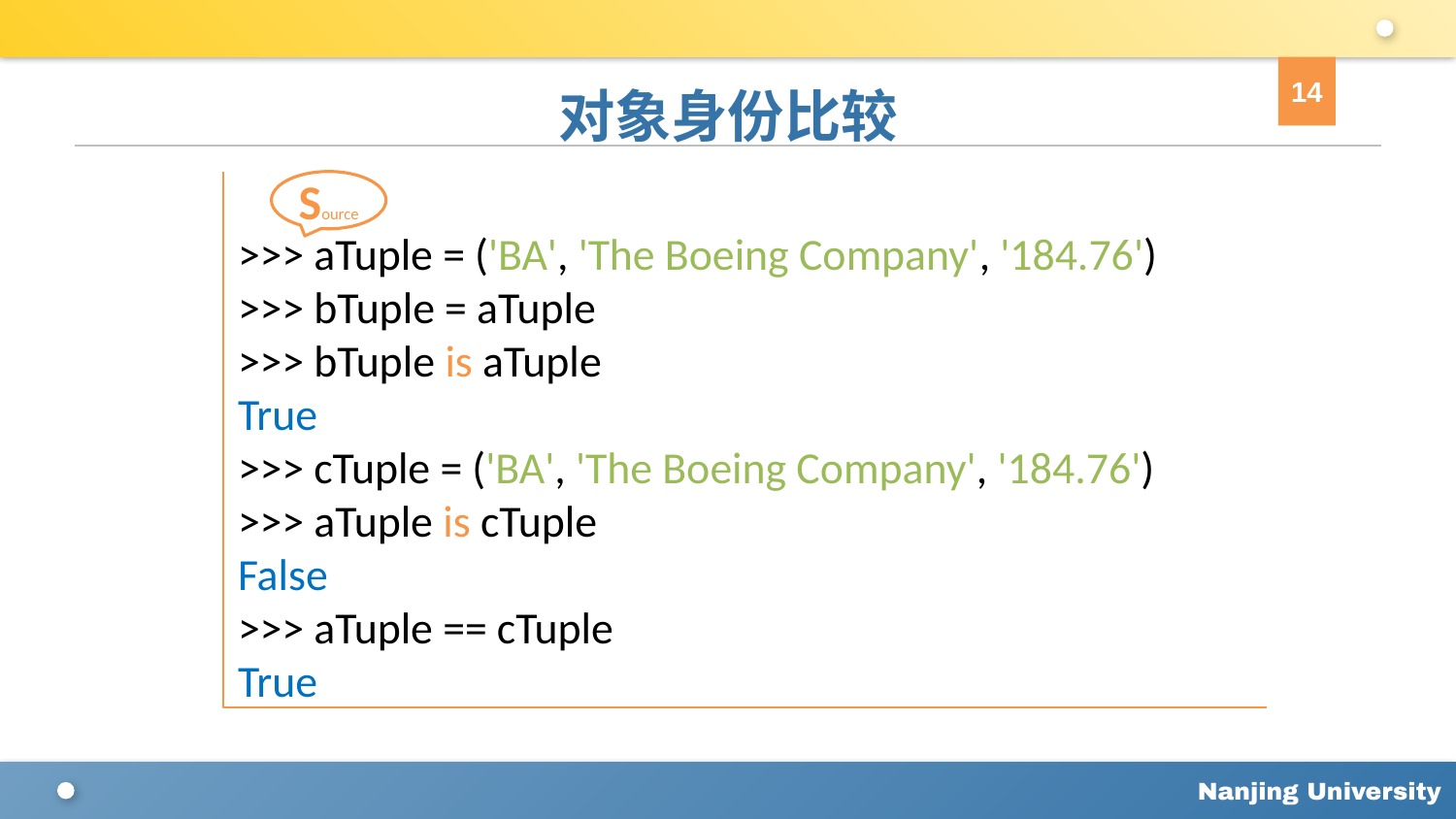

14
# 对象身份比较

>>> aTuple = ('BA', 'The Boeing Company', '184.76')
>>> bTuple = aTuple
>>> bTuple is aTuple
True
>>> cTuple = ('BA', 'The Boeing Company', '184.76')
>>> aTuple is cTuple
False
>>> aTuple == cTuple
True

Source